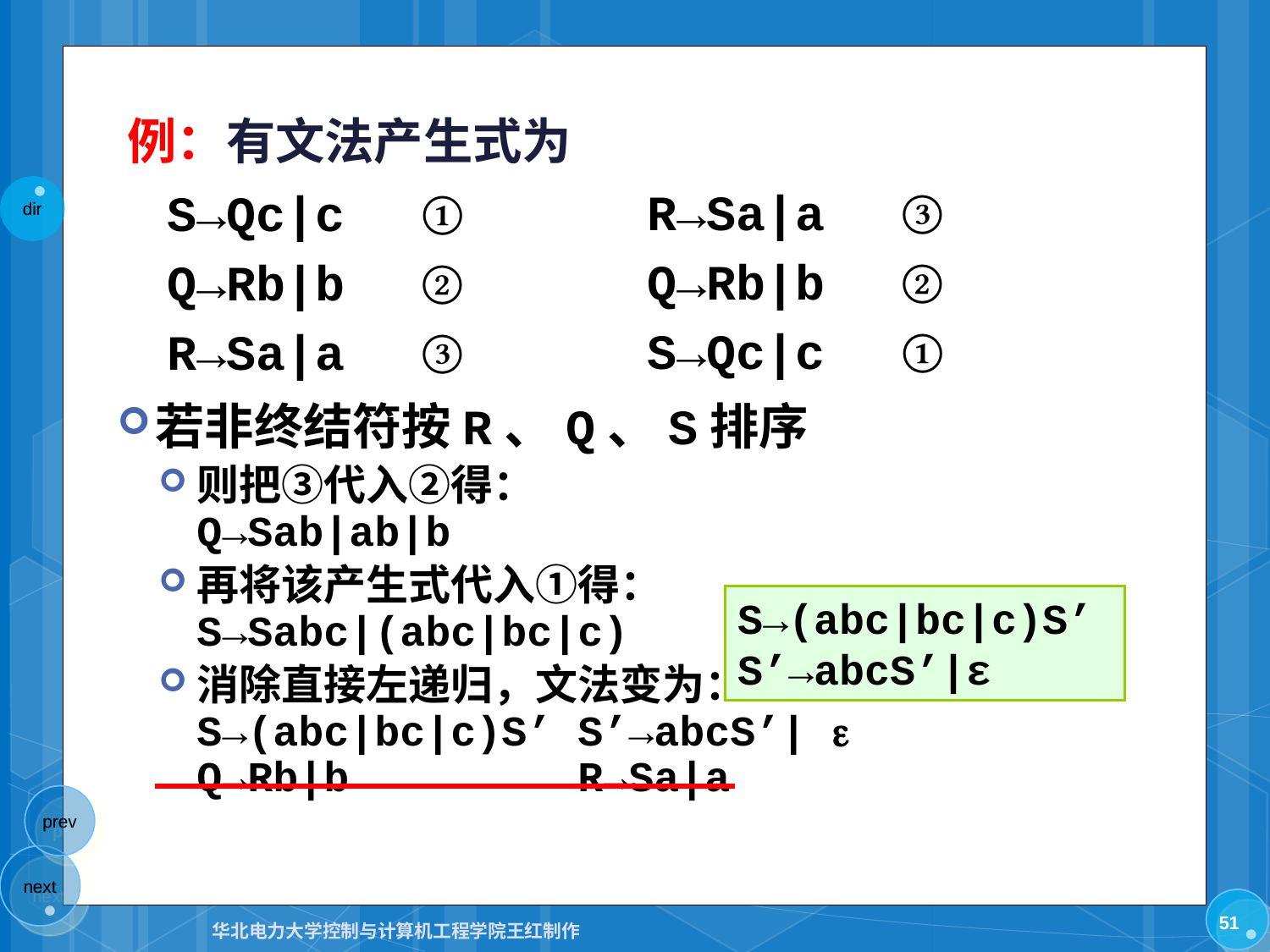

# 例：有文法产生式为
R→Sa|a	③
Q→Rb|b	②
S→Qc|c	①
S→Qc|c	①
Q→Rb|b	②
R→Sa|a	③
若非终结符按R、Q、S排序
则把③代入②得：
Q→Sab|ab|b
再将该产生式代入①得：
S→Sabc|(abc|bc|c)
消除直接左递归，文法变为：
S→(abc|bc|c)S’	S’→abcS’| ε
Q→Rb|b		R→Sa|a
S→(abc|bc|c)S’
S’→abcS’|ε
51
华北电力大学控制与计算机工程学院王红制作